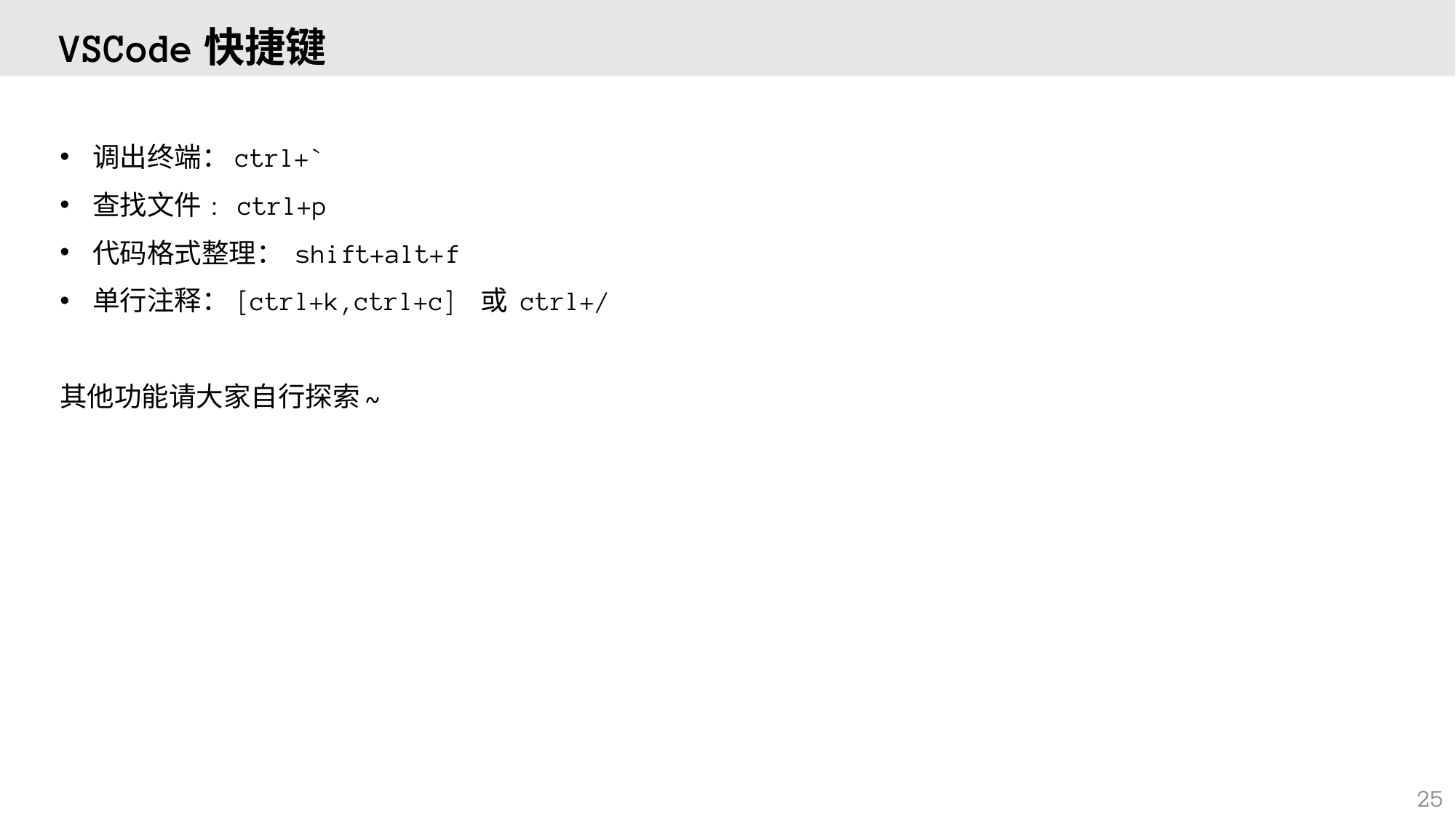

# VSCode快捷键
调出终端：ctrl+`
查找文件: ctrl+p
代码格式整理： shift+alt+f
单行注释：[ctrl+k,ctrl+c] 或 ctrl+/

其他功能请大家自行探索~

25